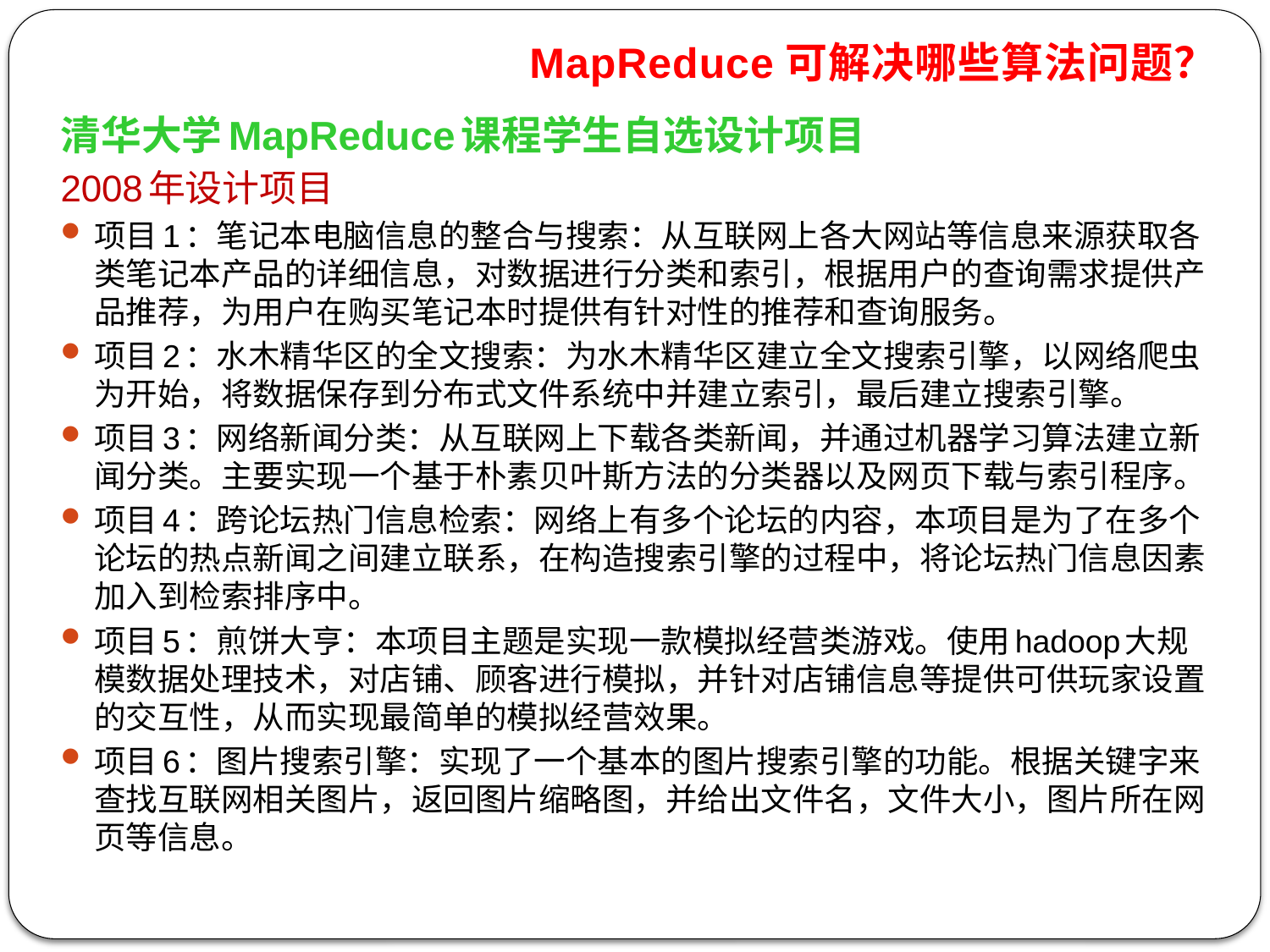

MapReduce可解决哪些算法问题？
清华大学MapReduce课程学生自选设计项目
2008年设计项目
项目1：笔记本电脑信息的整合与搜索：从互联网上各大网站等信息来源获取各类笔记本产品的详细信息，对数据进行分类和索引，根据用户的查询需求提供产品推荐，为用户在购买笔记本时提供有针对性的推荐和查询服务。
项目2：水木精华区的全文搜索：为水木精华区建立全文搜索引擎，以网络爬虫为开始，将数据保存到分布式文件系统中并建立索引，最后建立搜索引擎。
项目3：网络新闻分类：从互联网上下载各类新闻，并通过机器学习算法建立新闻分类。主要实现一个基于朴素贝叶斯方法的分类器以及网页下载与索引程序。
项目4：跨论坛热门信息检索：网络上有多个论坛的内容，本项目是为了在多个论坛的热点新闻之间建立联系，在构造搜索引擎的过程中，将论坛热门信息因素加入到检索排序中。
项目5：煎饼大亨：本项目主题是实现一款模拟经营类游戏。使用hadoop大规模数据处理技术，对店铺、顾客进行模拟，并针对店铺信息等提供可供玩家设置的交互性，从而实现最简单的模拟经营效果。
项目6：图片搜索引擎：实现了一个基本的图片搜索引擎的功能。根据关键字来查找互联网相关图片，返回图片缩略图，并给出文件名，文件大小，图片所在网页等信息。